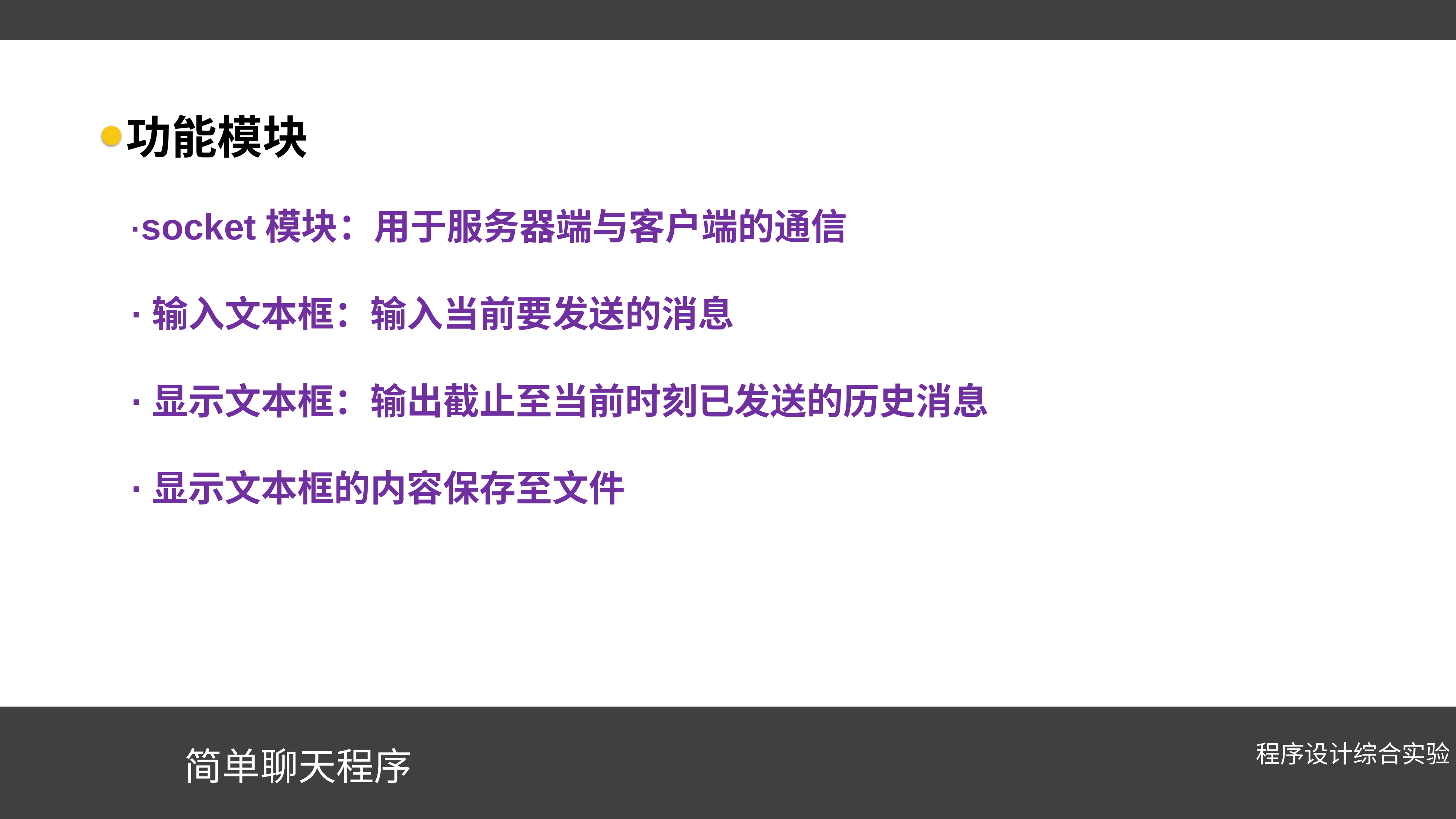

功能模块

·socket模块：用于服务器端与客户端的通信

·输入文本框：输入当前要发送的消息

·显示文本框：输出截止至当前时刻已发送的历史消息

·显示文本框的内容保存至文件
简单聊天程序